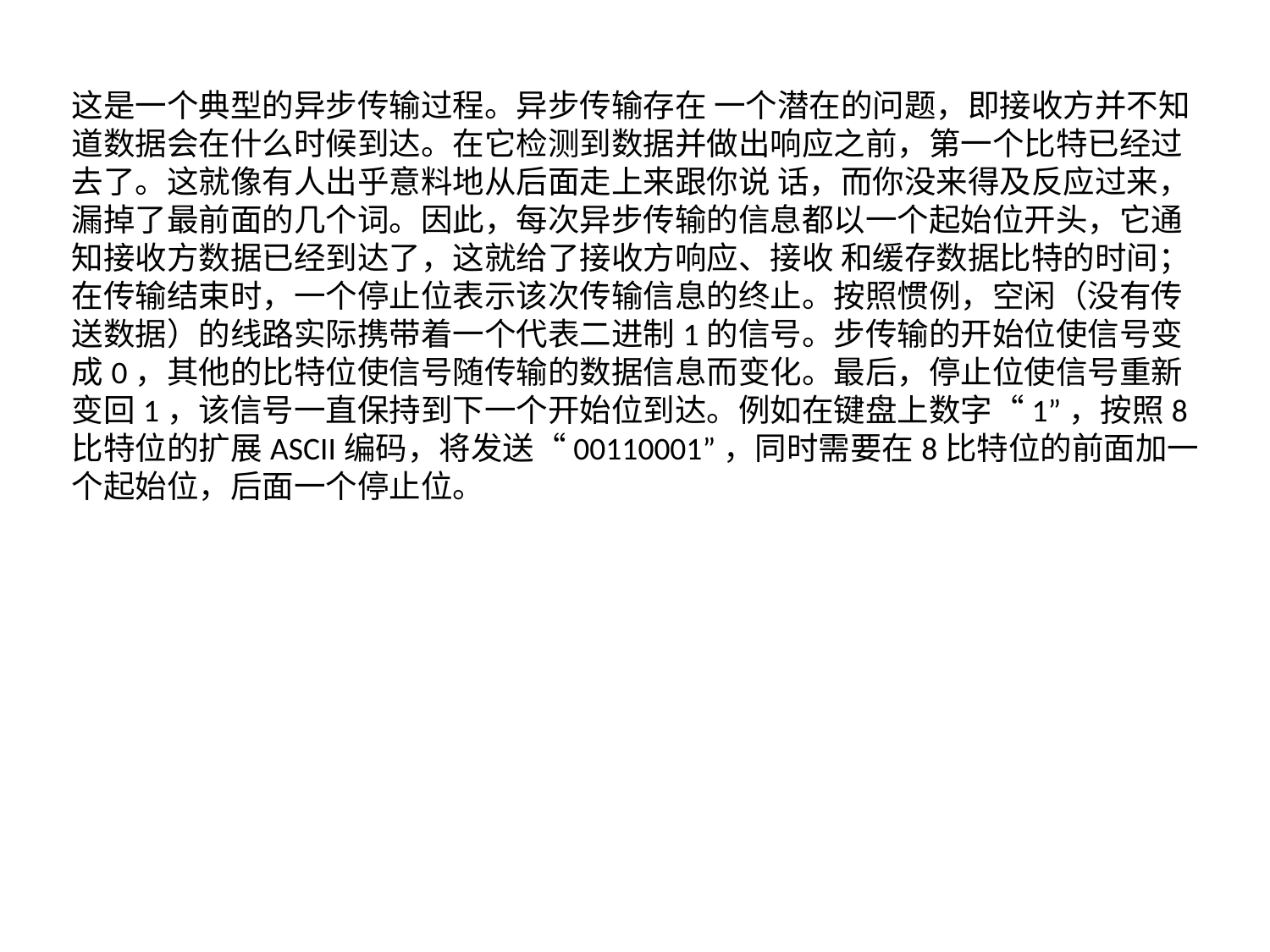

这是一个典型的异步传输过程。异步传输存在 一个潜在的问题，即接收方并不知道数据会在什么时候到达。在它检测到数据并做出响应之前，第一个比特已经过去了。这就像有人出乎意料地从后面走上来跟你说 话，而你没来得及反应过来，漏掉了最前面的几个词。因此，每次异步传输的信息都以一个起始位开头，它通知接收方数据已经到达了，这就给了接收方响应、接收 和缓存数据比特的时间；在传输结束时，一个停止位表示该次传输信息的终止。按照惯例，空闲（没有传送数据）的线路实际携带着一个代表二进制1的信号。步传输的开始位使信号变成0，其他的比特位使信号随传输的数据信息而变化。最后，停止位使信号重新变回1，该信号一直保持到下一个开始位到达。例如在键盘上数字“1”，按照8比特位的扩展ASCII编码，将发送“00110001”，同时需要在8比特位的前面加一个起始位，后面一个停止位。